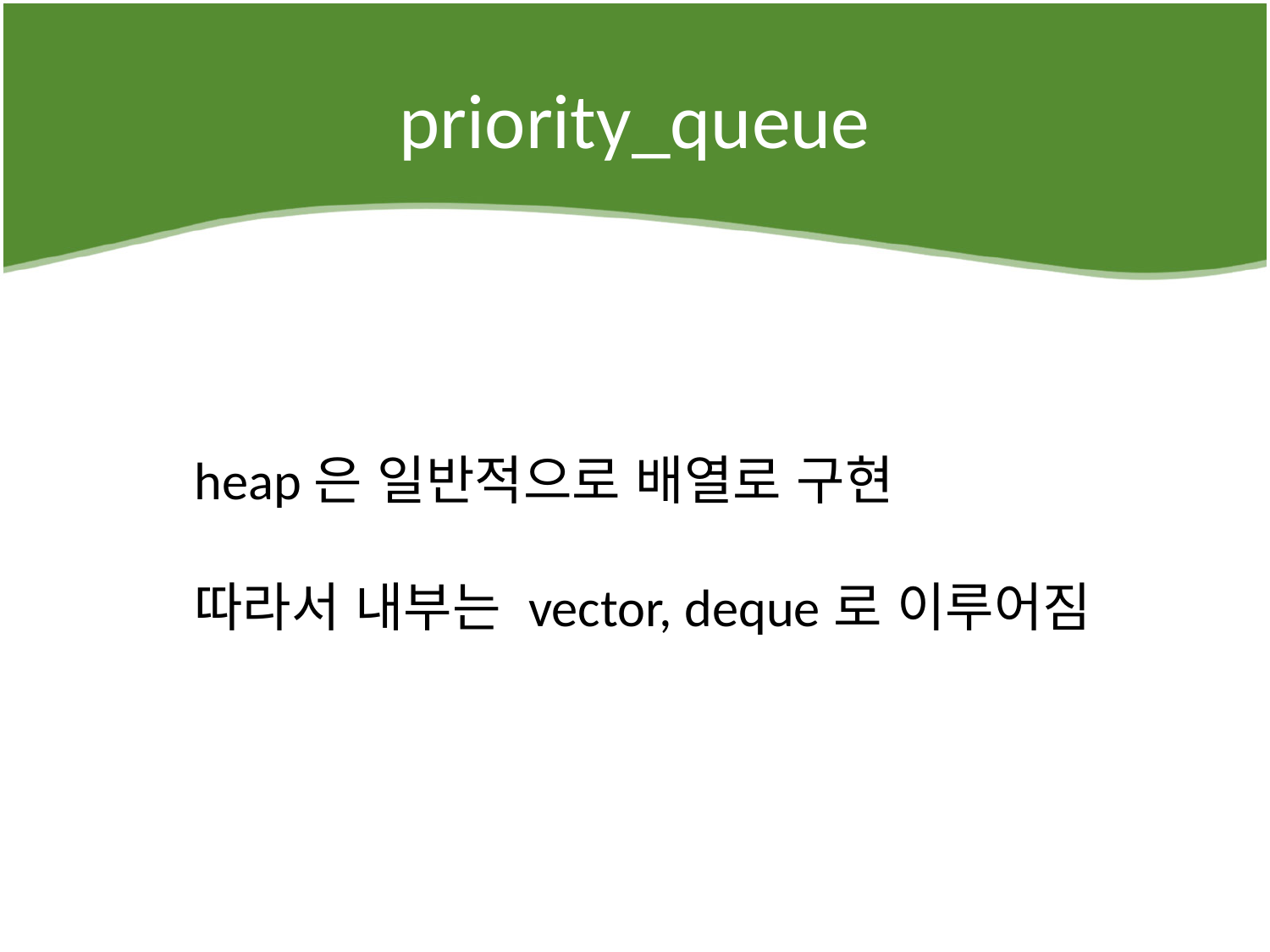

# priority_queue
heap은 일반적으로 배열로 구현

따라서 내부는 vector, deque로 이루어짐